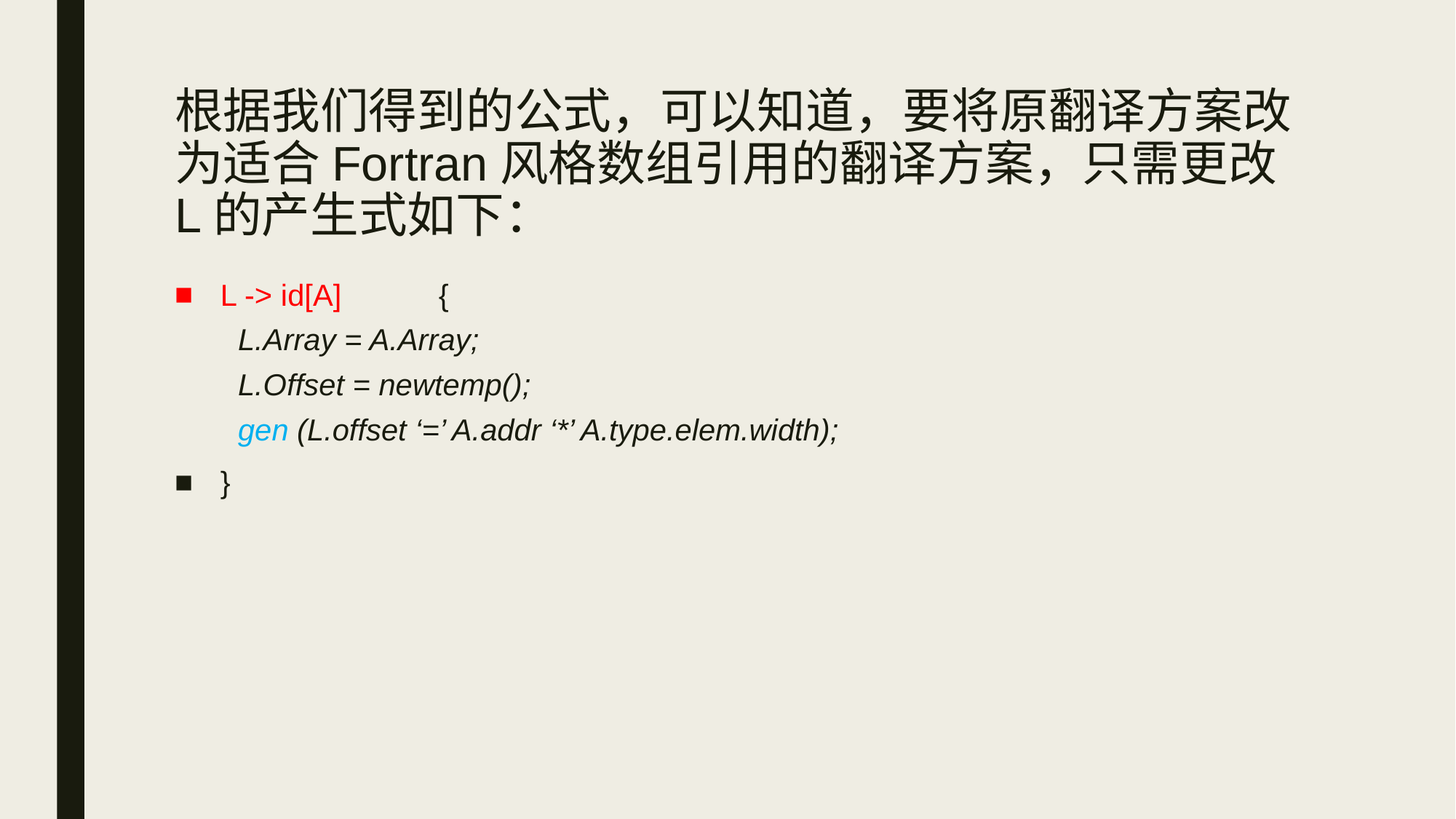

# 根据我们得到的公式，可以知道，要将原翻译方案改为适合Fortran风格数组引用的翻译方案，只需更改L的产生式如下：
L -> id[A]	{
L.Array = A.Array;
L.Offset = newtemp();
gen (L.offset ‘=’ A.addr ‘*’ A.type.elem.width);
}